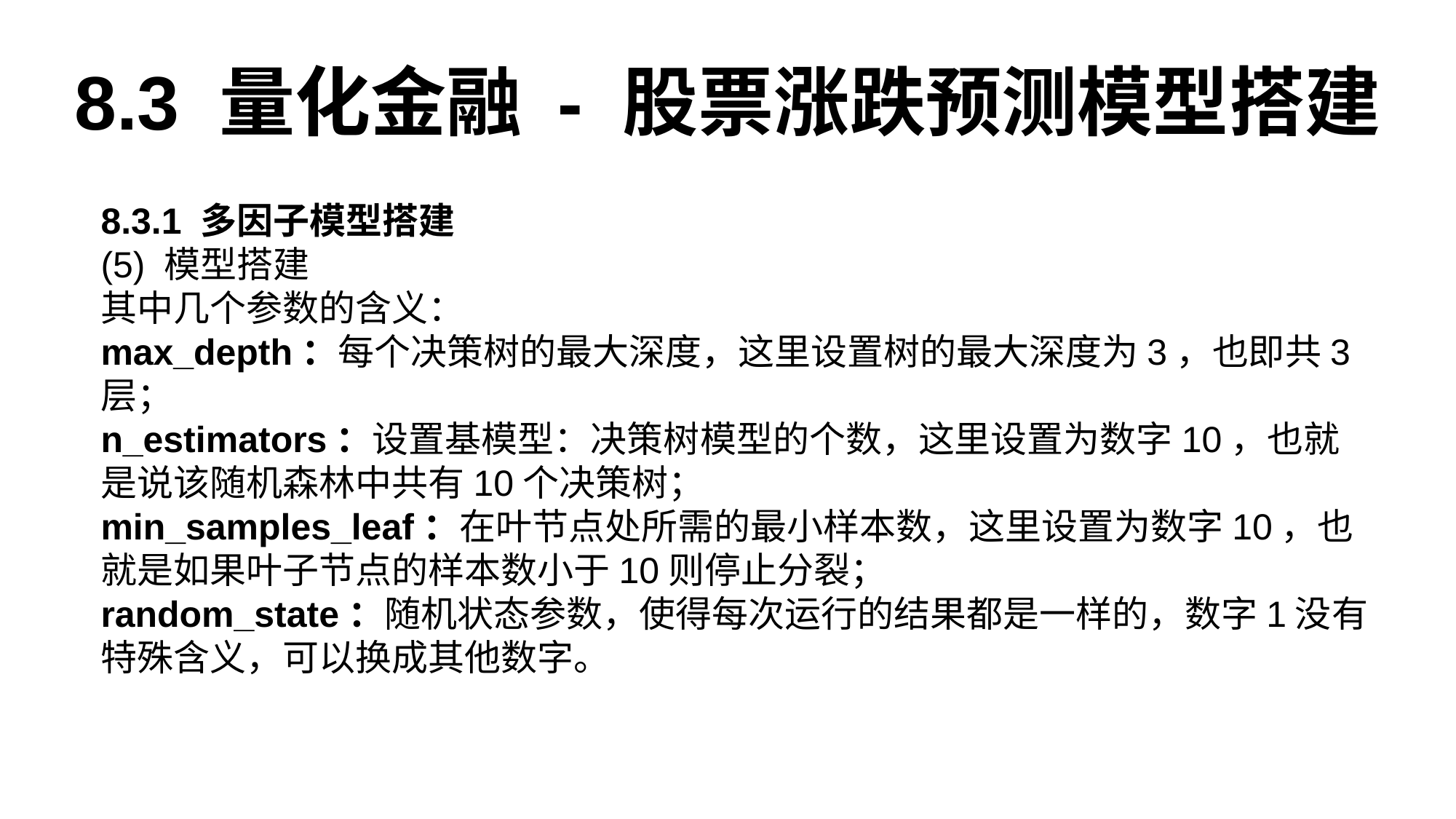

8.3 量化金融 - 股票涨跌预测模型搭建
8.3.1 多因子模型搭建
(5) 模型搭建
其中几个参数的含义：
max_depth：每个决策树的最大深度，这里设置树的最大深度为3，也即共3层；
n_estimators：设置基模型：决策树模型的个数，这里设置为数字10，也就是说该随机森林中共有10个决策树；
min_samples_leaf：在叶节点处所需的最小样本数，这里设置为数字10，也就是如果叶子节点的样本数小于10则停止分裂；
random_state：随机状态参数，使得每次运行的结果都是一样的，数字1没有特殊含义，可以换成其他数字。